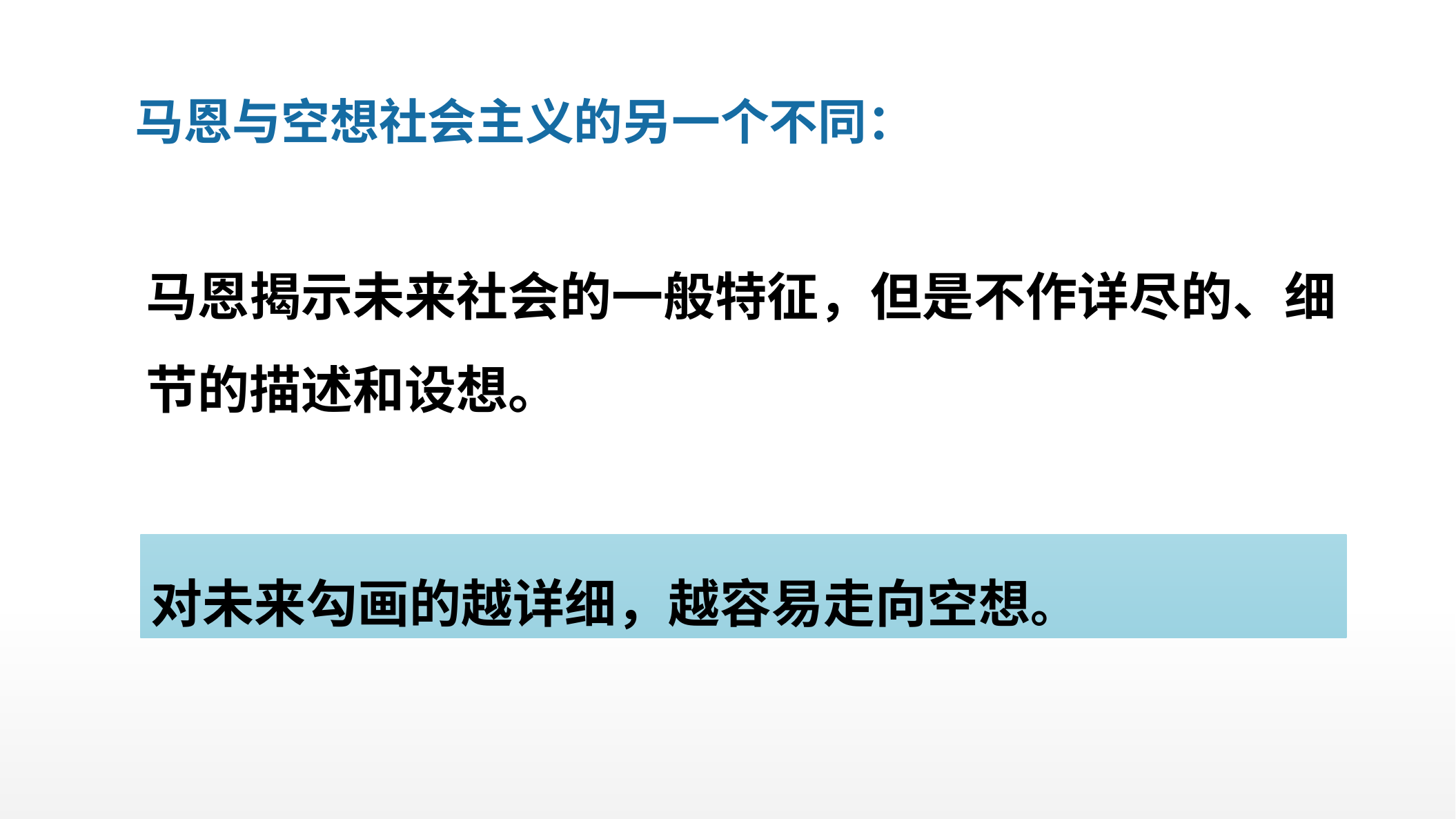

马恩与空想社会主义的另一个不同：
马恩揭示未来社会的一般特征，但是不作详尽的、细节的描述和设想。

对未来勾画的越详细，越容易走向空想。